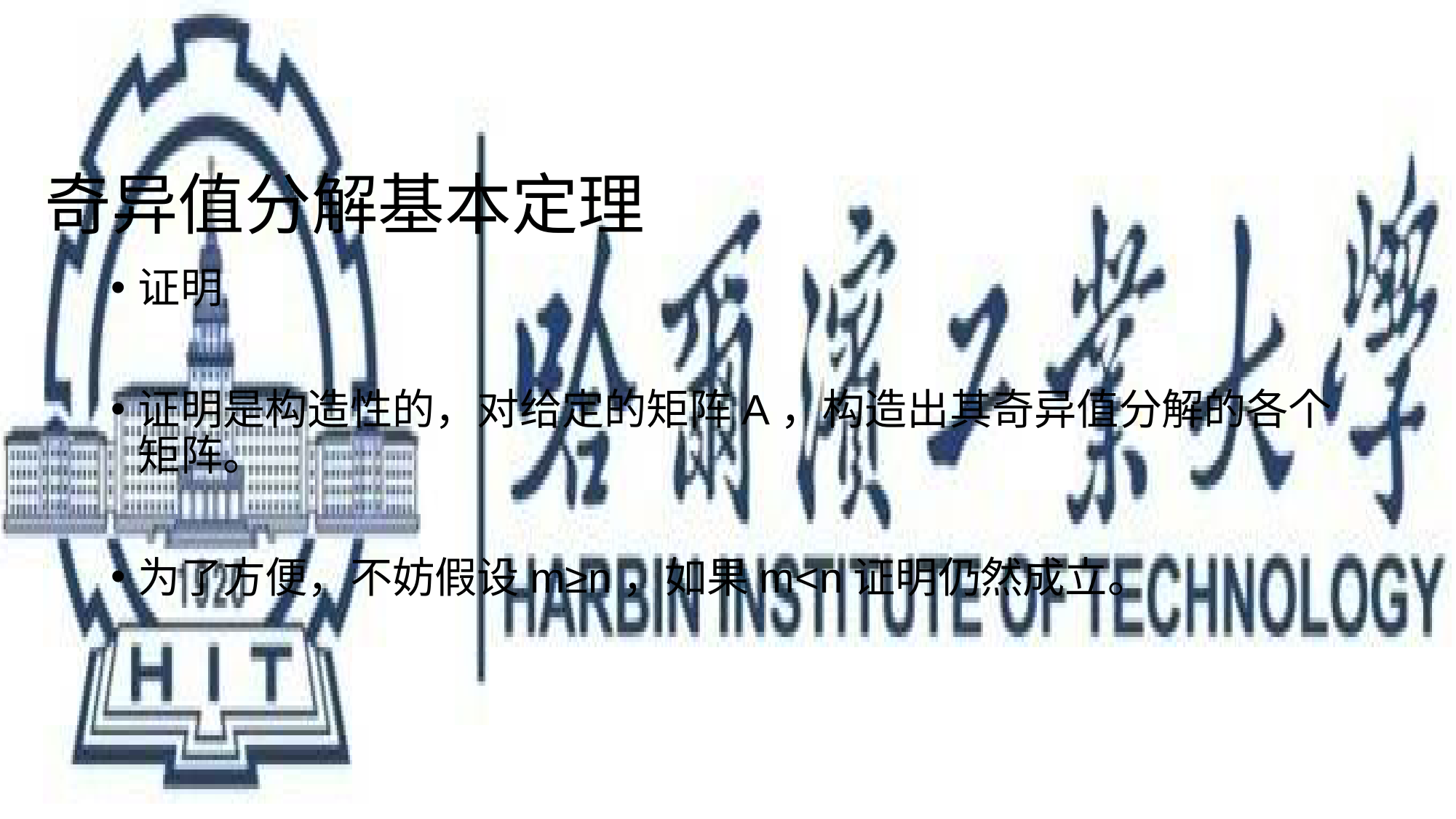

# 奇异值分解基本定理
证明

证明是构造性的，对给定的矩阵A，构造出其奇异值分解的各个矩阵。

为了方便，不妨假设m≥n，如果m<n证明仍然成立。